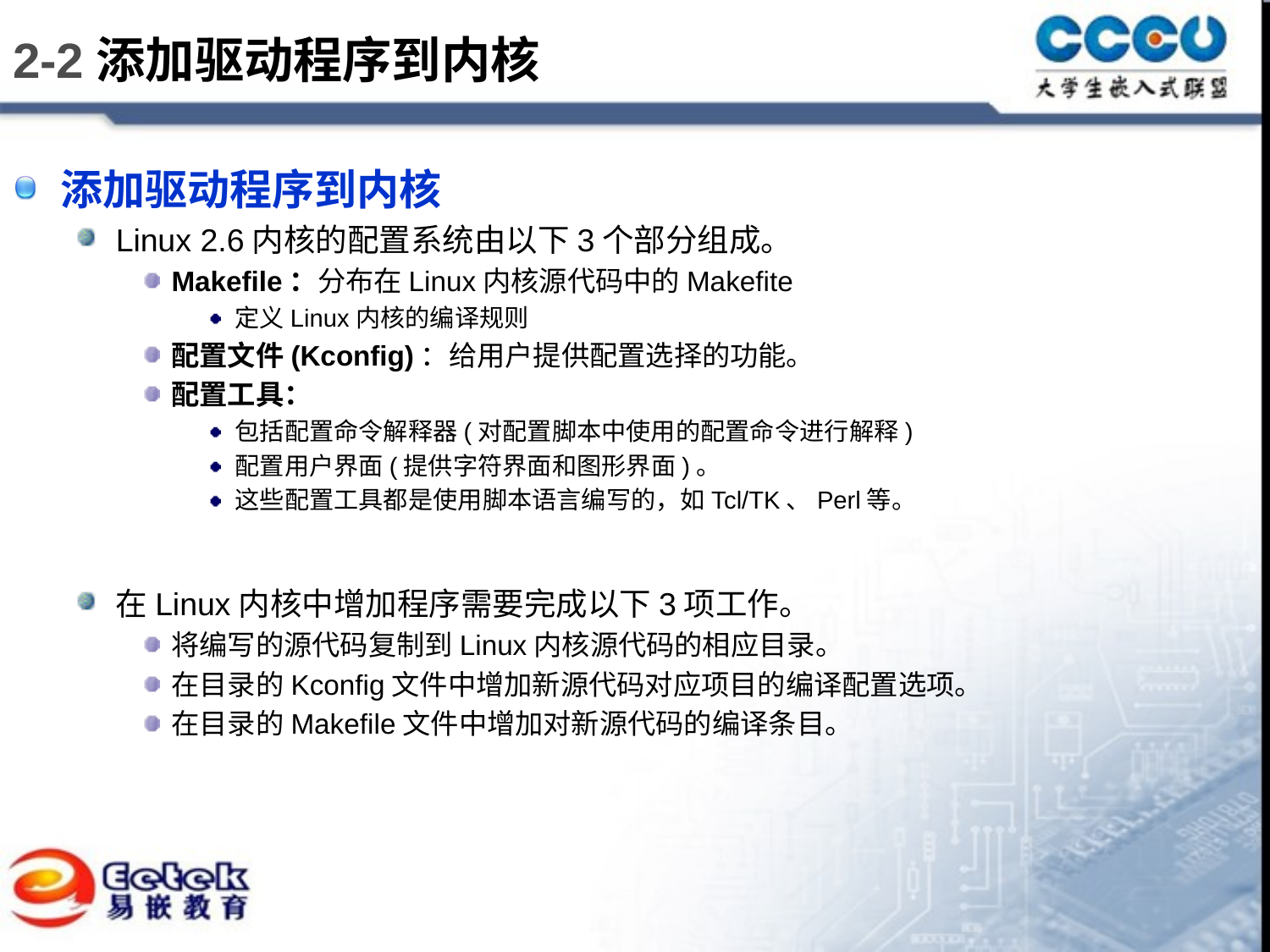

# 2-2添加驱动程序到内核
添加驱动程序到内核
Linux 2.6内核的配置系统由以下3个部分组成。
Makefile：分布在Linux内核源代码中的Makefite
定义Linux内核的编译规则
配置文件(Kconfig)：给用户提供配置选择的功能。
配置工具：
包括配置命令解释器(对配置脚本中使用的配置命令进行解释)
配置用户界面(提供字符界面和图形界面)。
这些配置工具都是使用脚本语言编写的，如Tcl/TK、Perl等。

在Linux内核中增加程序需要完成以下3项工作。
将编写的源代码复制到Linux内核源代码的相应目录。
在目录的Kconfig文件中增加新源代码对应项目的编译配置选项。
在目录的Makefile文件中增加对新源代码的编译条目。